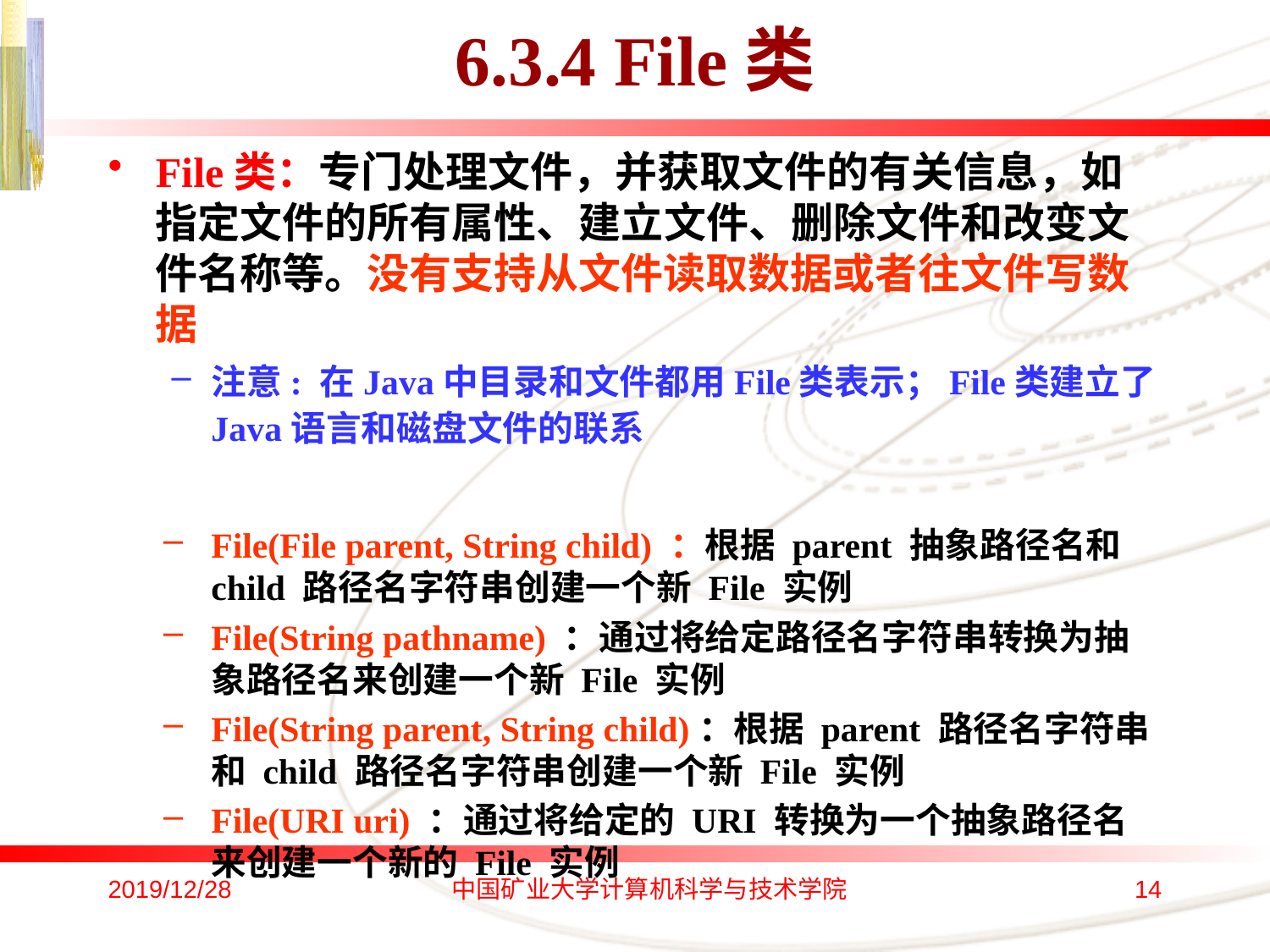

# 6.3.4 File类
File类：专门处理文件，并获取文件的有关信息，如指定文件的所有属性、建立文件、删除文件和改变文件名称等。没有支持从文件读取数据或者往文件写数据
注意: 在Java中目录和文件都用File类表示；File类建立了Java语言和磁盘文件的联系

File(File parent, String child) ：根据 parent 抽象路径名和 child 路径名字符串创建一个新 File 实例
File(String pathname) ：通过将给定路径名字符串转换为抽象路径名来创建一个新 File 实例
File(String parent, String child)：根据 parent 路径名字符串和 child 路径名字符串创建一个新 File 实例
File(URI uri) ：通过将给定的 URI 转换为一个抽象路径名来创建一个新的 File 实例

2019/12/28
中国矿业大学计算机科学与技术学院
14